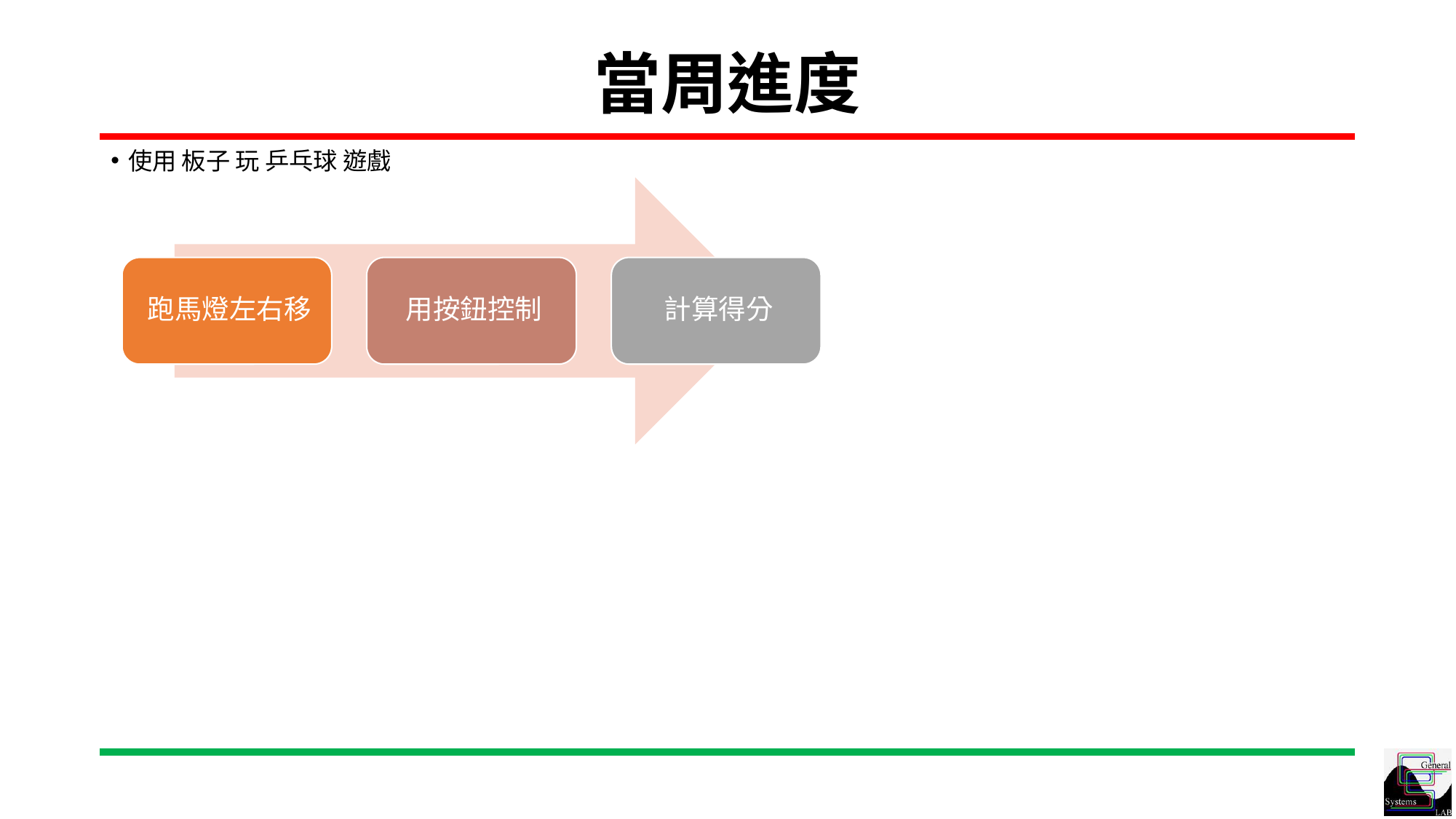

# 當周進度
使用 板子 玩 乒乓球 遊戲

跑馬燈左右移
用按鈕控制
計算得分